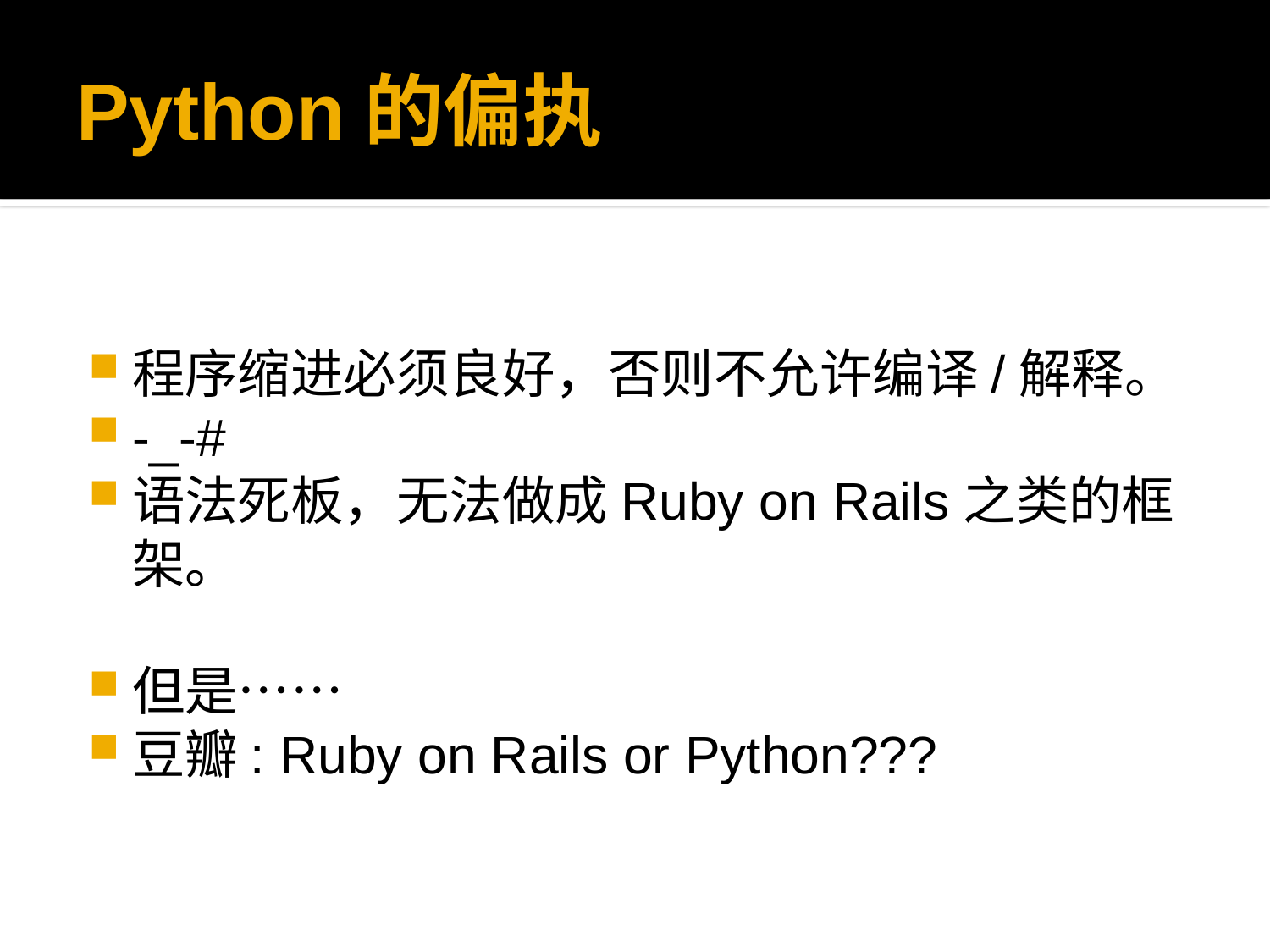

# Python的偏执
程序缩进必须良好，否则不允许编译/解释。
-_-#
语法死板，无法做成Ruby on Rails之类的框架。

但是……
豆瓣: Ruby on Rails or Python???